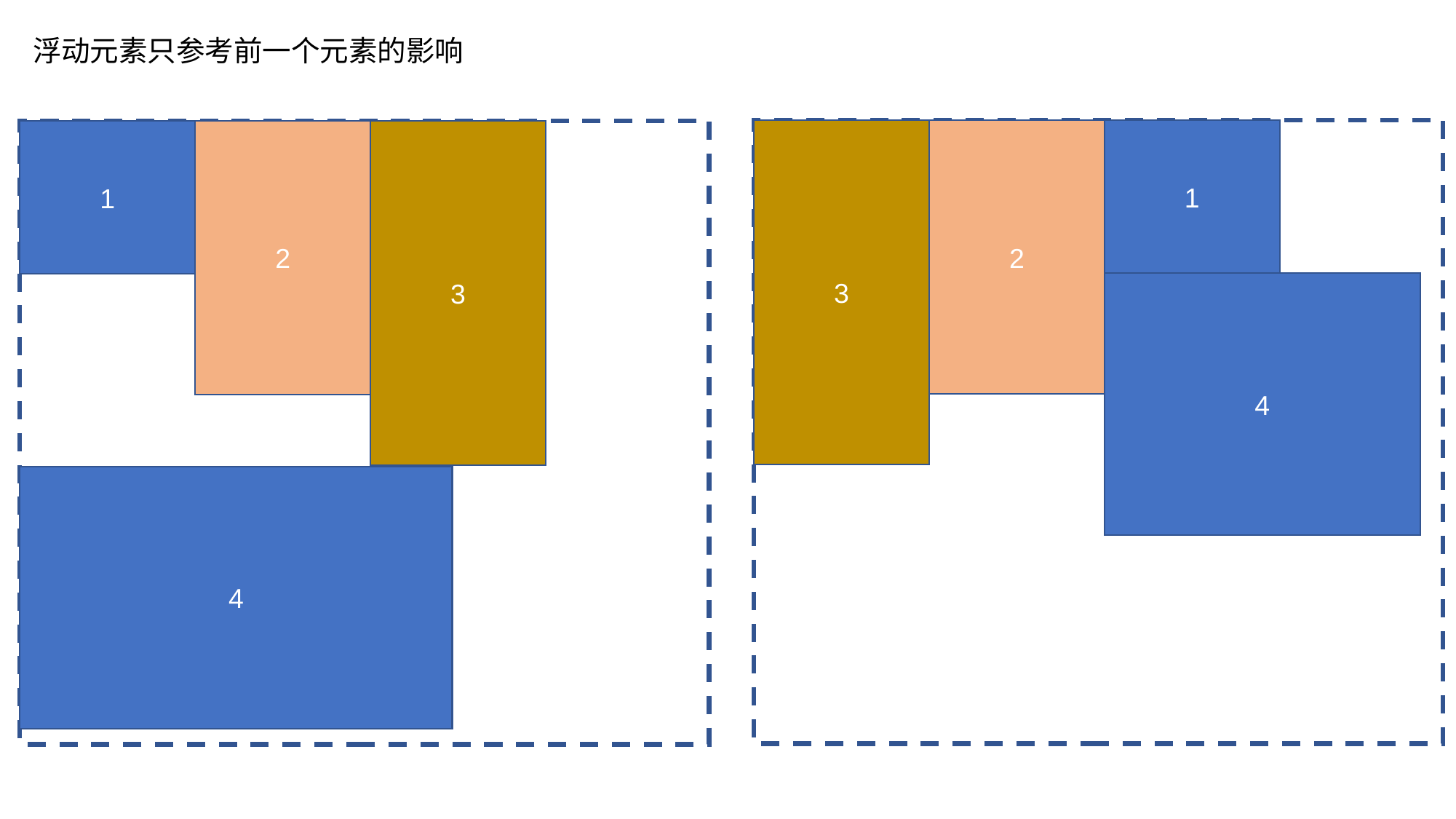

# 浮动元素只参考前一个元素的影响
3

2
1

1
2
3
4
4